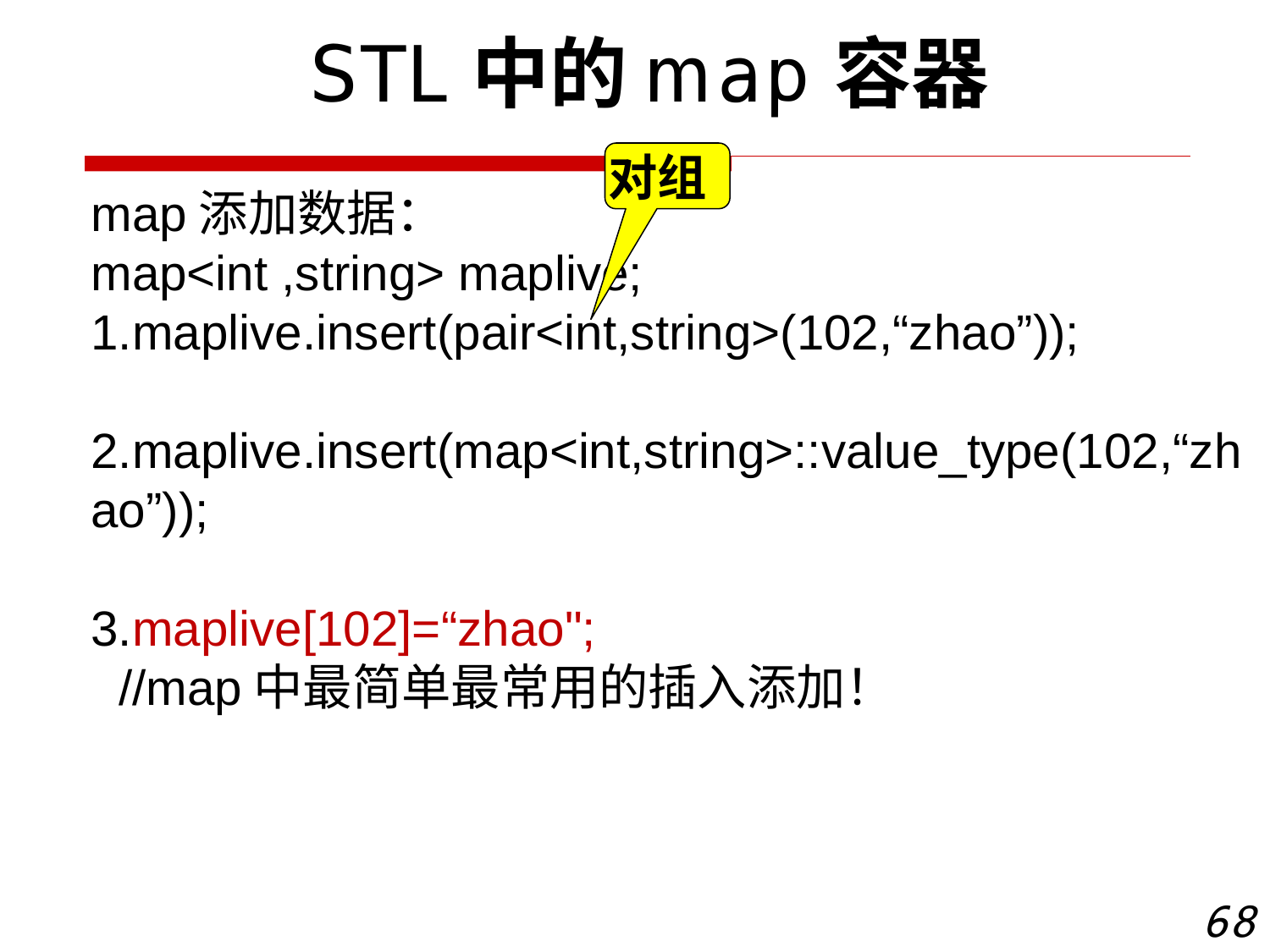

STL中的map容器
对组
map添加数据：
map<int ,string> maplive;  
1.maplive.insert(pair<int,string>(102,“zhao”));
2.maplive.insert(map<int,string>::value_type(102,“zhao”));
3.maplive[102]=“zhao";
  //map中最简单最常用的插入添加！
68